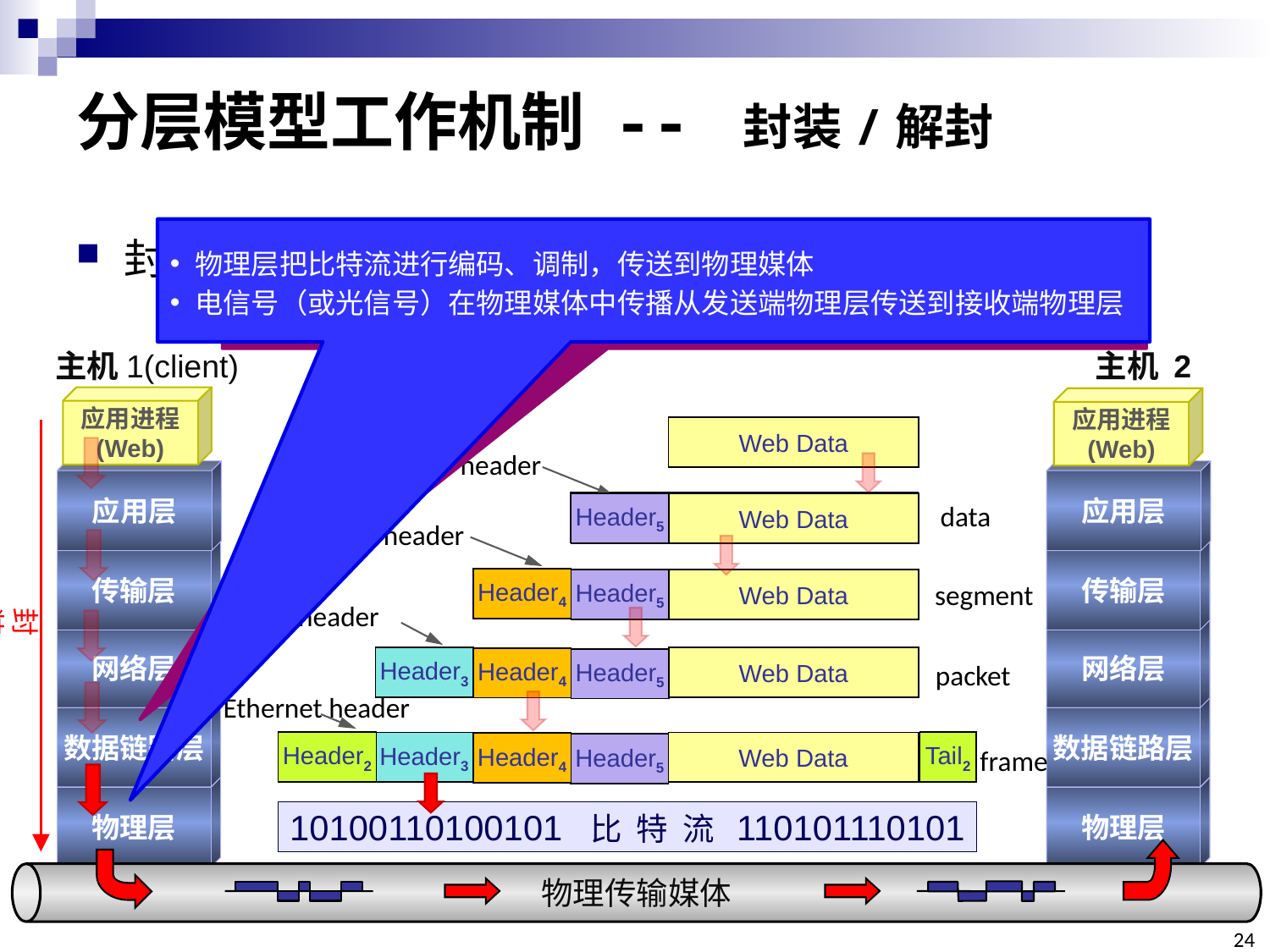

# 分层模型工作机制 -- 封装/解封
封装 (encapsulation)
物理层把比特流进行编码、调制，传送到物理媒体
电信号（或光信号）在物理媒体中传播从发送端物理层传送到接收端物理层
加上链路层首部和尾部，成为数据链路层帧(frame)，再传送到物理层
主机 1(client)
主机 2 (server)
应用进程
(Web)
应用进程
(Web)
Web Data

http header

应用层
传输层
网络层
数据链路层
物理层
应用层
传输层
网络层
数据链路层
物理层
Header5
Web Data
data
Header5
Web Data
TCP header

Header4
Header5
Web Data
segment
IP header

封 装

Header3
Web Data
Header5
Header4
packet

Ethernet header

Header2
Tail2
Header3
Web Data
Header5
Header4
frame

10100110100101  比  特  流  110101110101

物理传输媒体

24